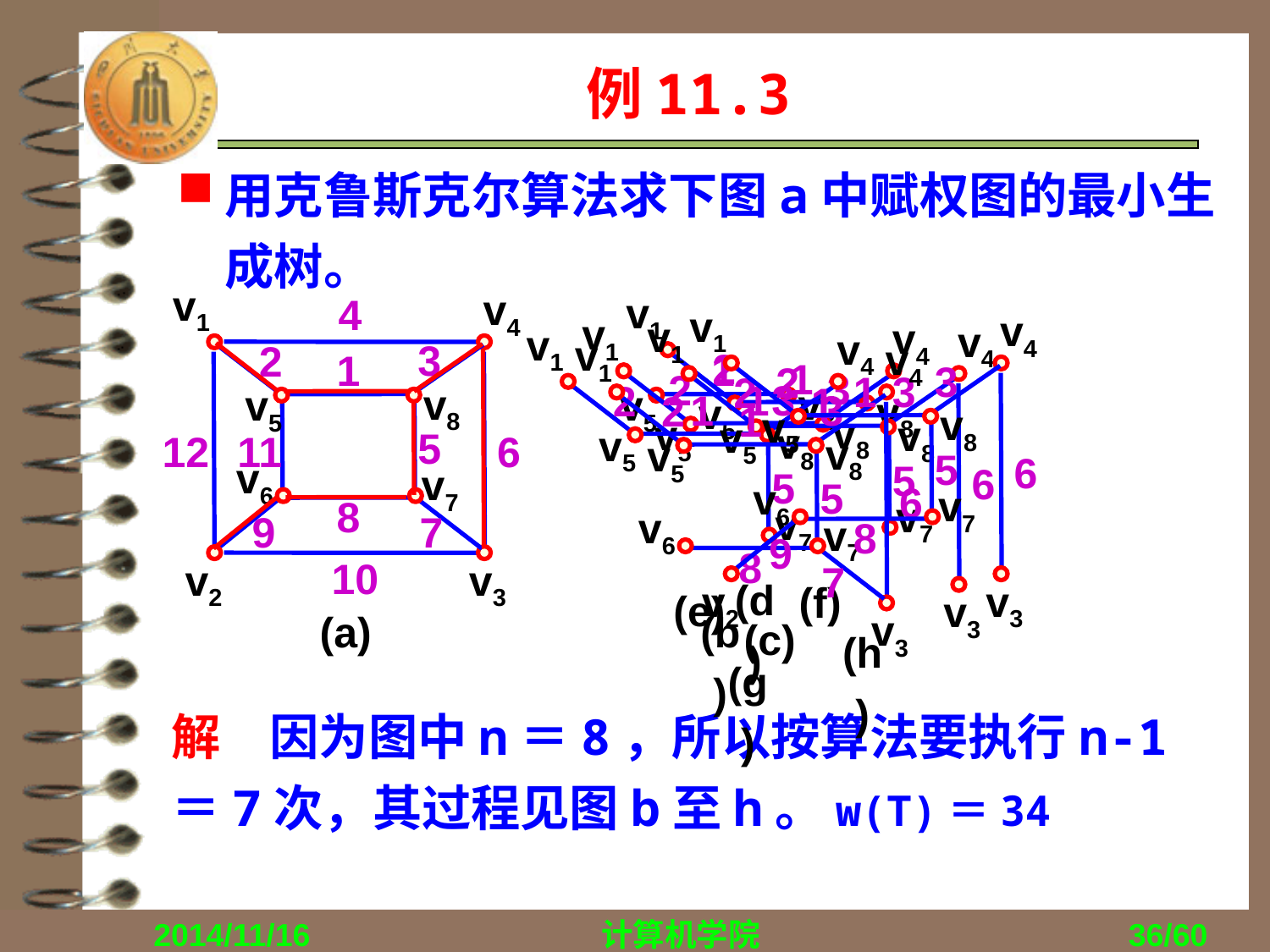

# 例11.3
用克鲁斯克尔算法求下图a中赋权图的最小生成树。
v1
v4
4
3
2
1

v8
v5

5
12
11
6
v6
v7
8

9
7

v2
10
v3

(a)
v1
2
1

v8
v5

(c)
v1
v4
3
2
1

v8
v5

5
6
v6
v7
8

9

v2
v3

(h)
v1
v4
3
2
1

v8
v5

(d)
v1
v4
3
2
1

v8
v5

5
6
v7

(f)
v3

v1
v4
3
2
1

v8
v5

5
v7

(e)
v1
v4
3
2
1

v8
v5

5
6
v6
v7
8

7

v3

(g)
1
v8
v5

(b)

解　因为图中n＝8，所以按算法要执行n-1＝7次，其过程见图b至h。w(T)＝34
2014/11/16
计算机学院
36/60